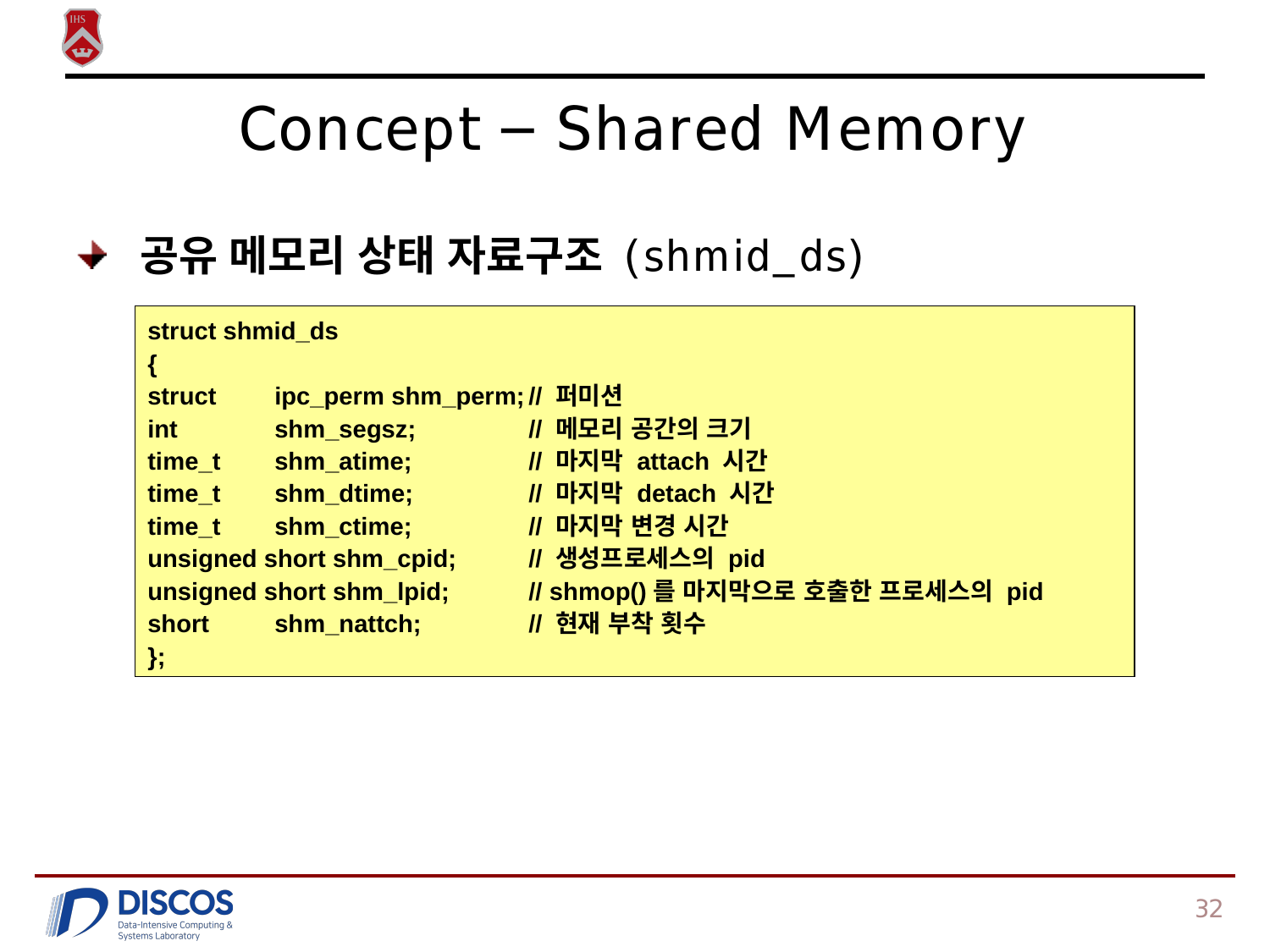

# Concept – Shared Memory
공유 메모리 상태 자료구조 (shmid_ds)

struct shmid_ds
{
struct	ipc_perm shm_perm;	// 퍼미션
int	shm_segsz;             	// 메모리 공간의 크기
time_t	shm_atime;            	// 마지막 attach 시간
time_t	shm_dtime;            	// 마지막 detach 시간
time_t	shm_ctime;            	// 마지막 변경 시간
unsigned short shm_cpid;        	// 생성프로세스의 pid
unsigned short shm_lpid;         	// shmop()를 마지막으로 호출한 프로세스의 pid
short	shm_nattch;          	// 현재 부착 횟수
};
32